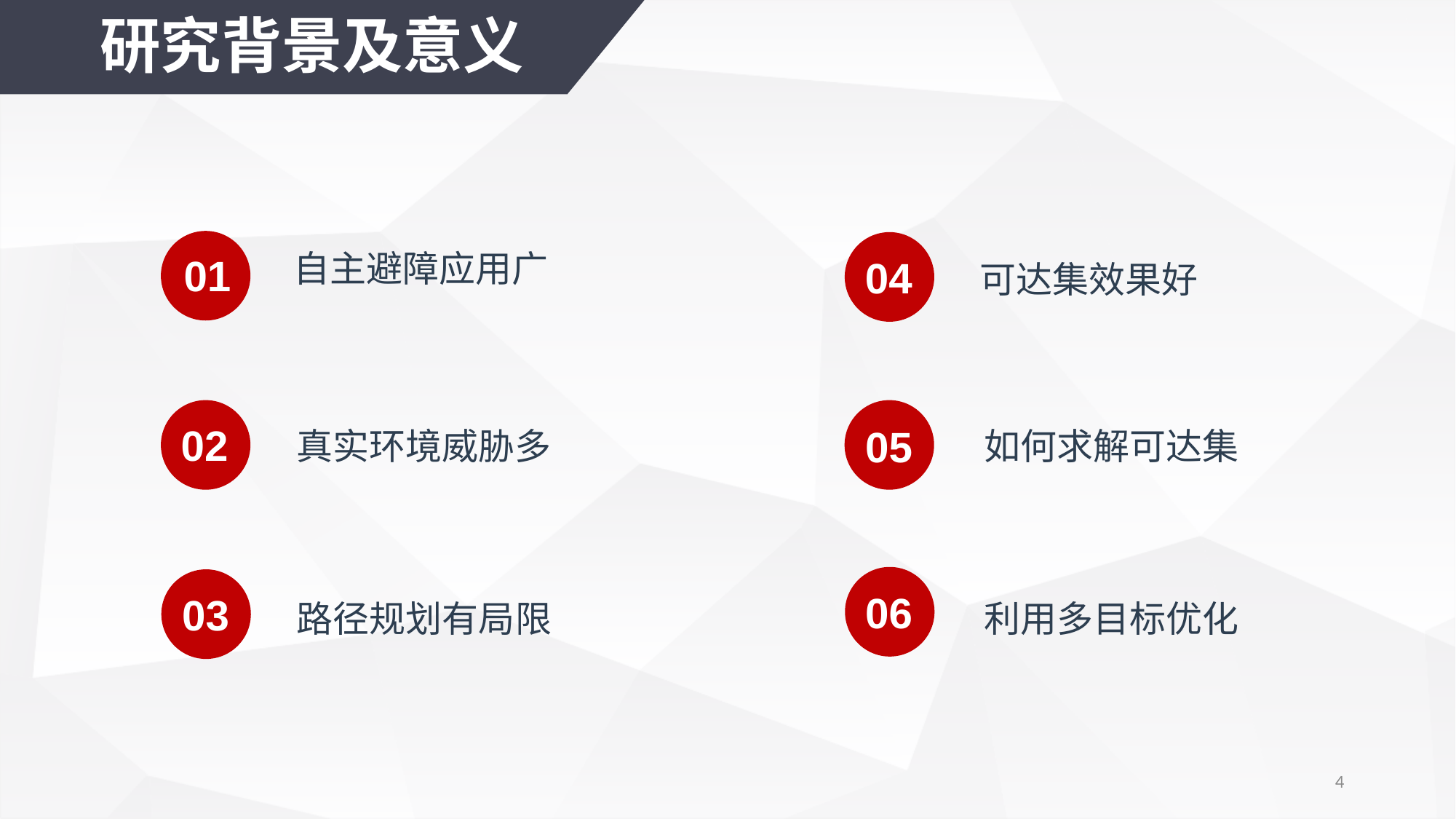

研究背景及意义

01

04
自主避障应用广
可达集效果好

02

05
真实环境威胁多
如何求解可达集

06

03
路径规划有局限
利用多目标优化
4